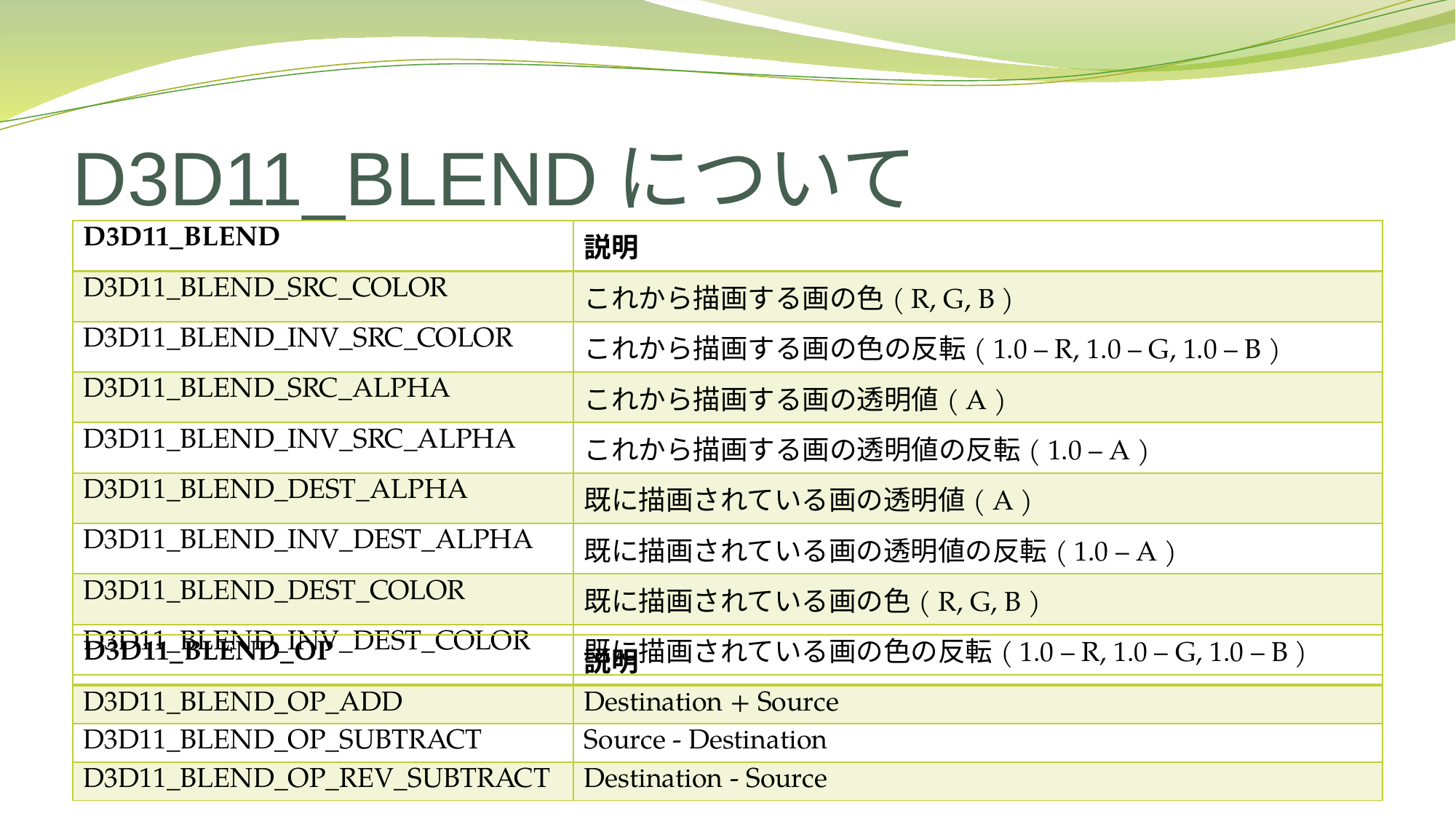

# D3D11_BLENDについて
| D3D11\_BLEND | 説明 |
| --- | --- |
| D3D11\_BLEND\_SRC\_COLOR | これから描画する画の色( R, G, B ) |
| D3D11\_BLEND\_INV\_SRC\_COLOR | これから描画する画の色の反転( 1.0 – R, 1.0 – G, 1.0 – B ) |
| D3D11\_BLEND\_SRC\_ALPHA | これから描画する画の透明値( A ) |
| D3D11\_BLEND\_INV\_SRC\_ALPHA | これから描画する画の透明値の反転( 1.0 – A ) |
| D3D11\_BLEND\_DEST\_ALPHA | 既に描画されている画の透明値( A ) |
| D3D11\_BLEND\_INV\_DEST\_ALPHA | 既に描画されている画の透明値の反転( 1.0 – A ) |
| D3D11\_BLEND\_DEST\_COLOR | 既に描画されている画の色( R, G, B ) |
| D3D11\_BLEND\_INV\_DEST\_COLOR | 既に描画されている画の色の反転( 1.0 – R, 1.0 – G, 1.0 – B ) |
| D3D11\_BLEND\_OP | 説明 |
| --- | --- |
| D3D11\_BLEND\_OP\_ADD | Destination + Source |
| D3D11\_BLEND\_OP\_SUBTRACT | Source - Destination |
| D3D11\_BLEND\_OP\_REV\_SUBTRACT | Destination - Source |